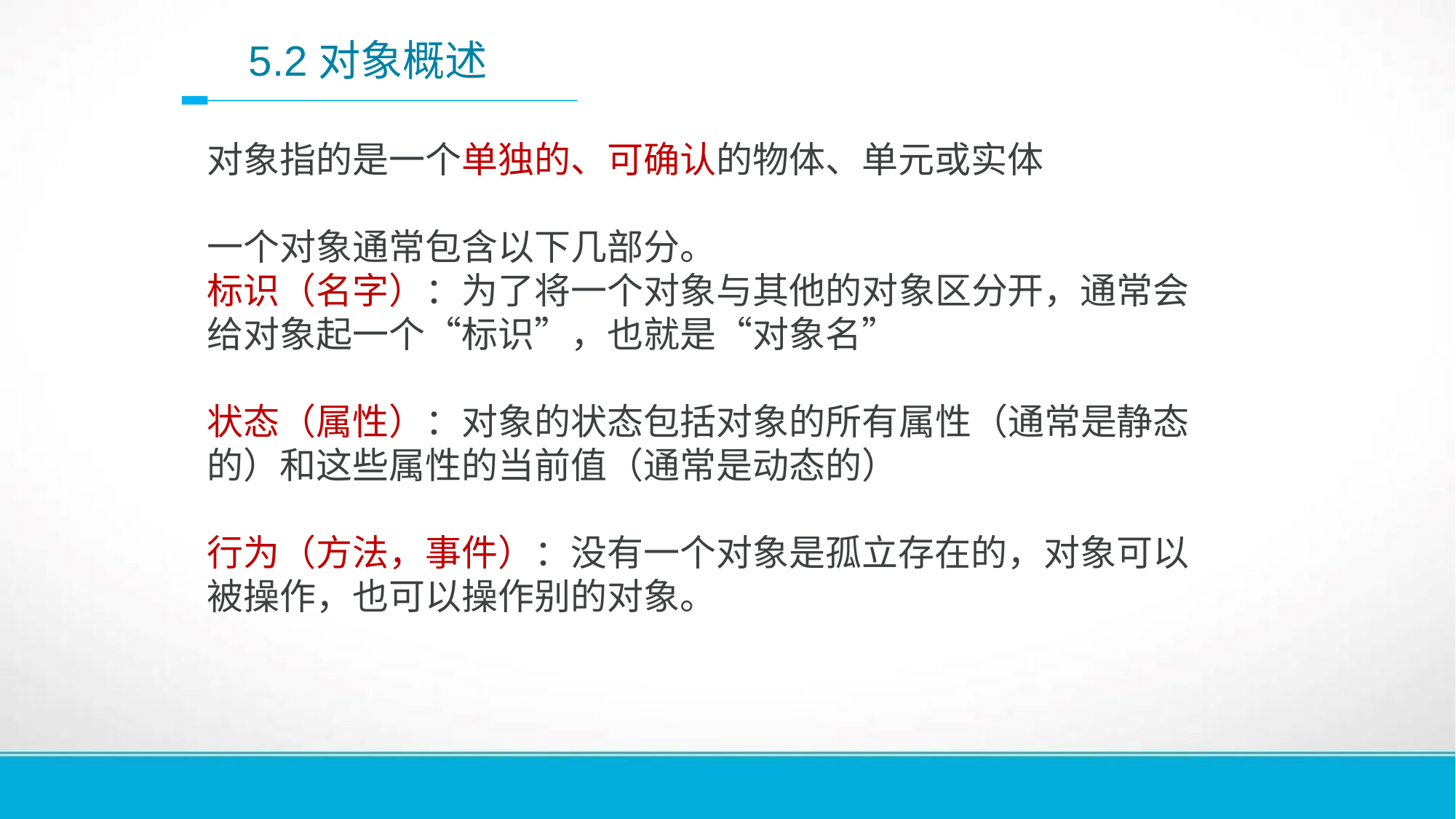

# 5.2对象概述
对象指的是一个单独的、可确认的物体、单元或实体

一个对象通常包含以下几部分。
标识（名字）：为了将一个对象与其他的对象区分开，通常会给对象起一个“标识”，也就是“对象名”

状态（属性）：对象的状态包括对象的所有属性（通常是静态的）和这些属性的当前值（通常是动态的）

行为（方法，事件）：没有一个对象是孤立存在的，对象可以被操作，也可以操作别的对象。